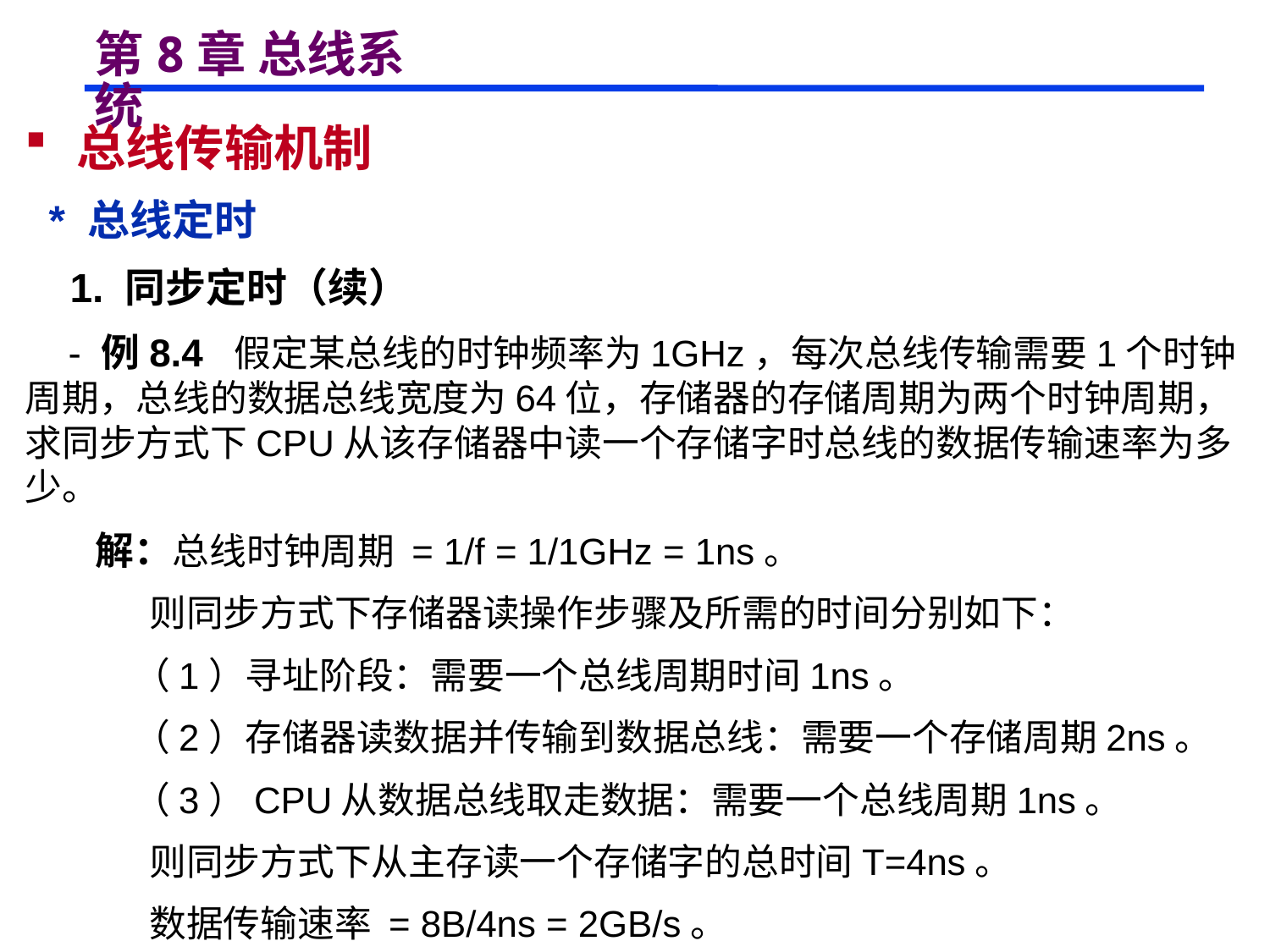

# 第8章 总线系统
 总线传输机制
  * 总线定时
    1. 同步定时（续）
    - 例8.4  假定某总线的时钟频率为1GHz，每次总线传输需要1个时钟周期，总线的数据总线宽度为64位，存储器的存储周期为两个时钟周期，求同步方式下CPU从该存储器中读一个存储字时总线的数据传输速率为多少。
       解：总线时钟周期 = 1/f = 1/1GHz = 1ns。
              则同步方式下存储器读操作步骤及所需的时间分别如下：
            （1）寻址阶段：需要一个总线周期时间1ns。
            （2）存储器读数据并传输到数据总线：需要一个存储周期2ns。
            （3）CPU从数据总线取走数据：需要一个总线周期1ns。
              则同步方式下从主存读一个存储字的总时间T=4ns。
              数据传输速率 = 8B/4ns = 2GB/s。